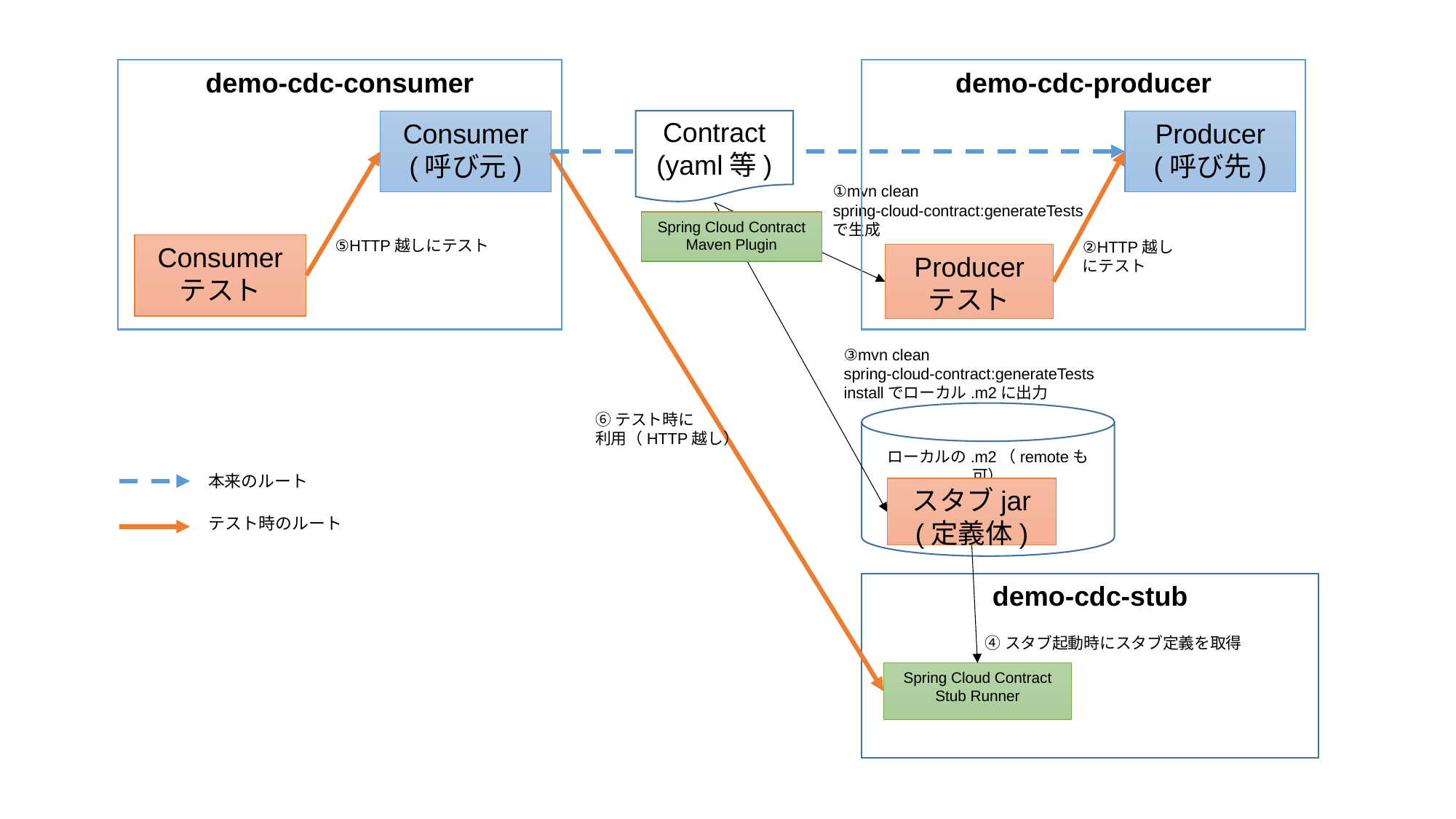

demo-cdc-consumer

demo-cdc-producer
Producer
(呼び先)
Consumer
(呼び元)
Contract
(yaml等)
①mvn clean
spring-cloud-contract:generateTests
で生成
Spring Cloud Contract Maven Plugin
⑤HTTP越しにテスト
②HTTP越し
にテスト
Consumer
テスト
Producer
テスト
③mvn clean
spring-cloud-contract:generateTests
installでローカル.m2に出力
ローカルの.m2（remoteも可）
⑥テスト時に
利用（HTTP越し）
本来のルート
スタブjar
(定義体)
テスト時のルート
demo-cdc-stub
④スタブ起動時にスタブ定義を取得
Spring Cloud Contract
Stub Runner